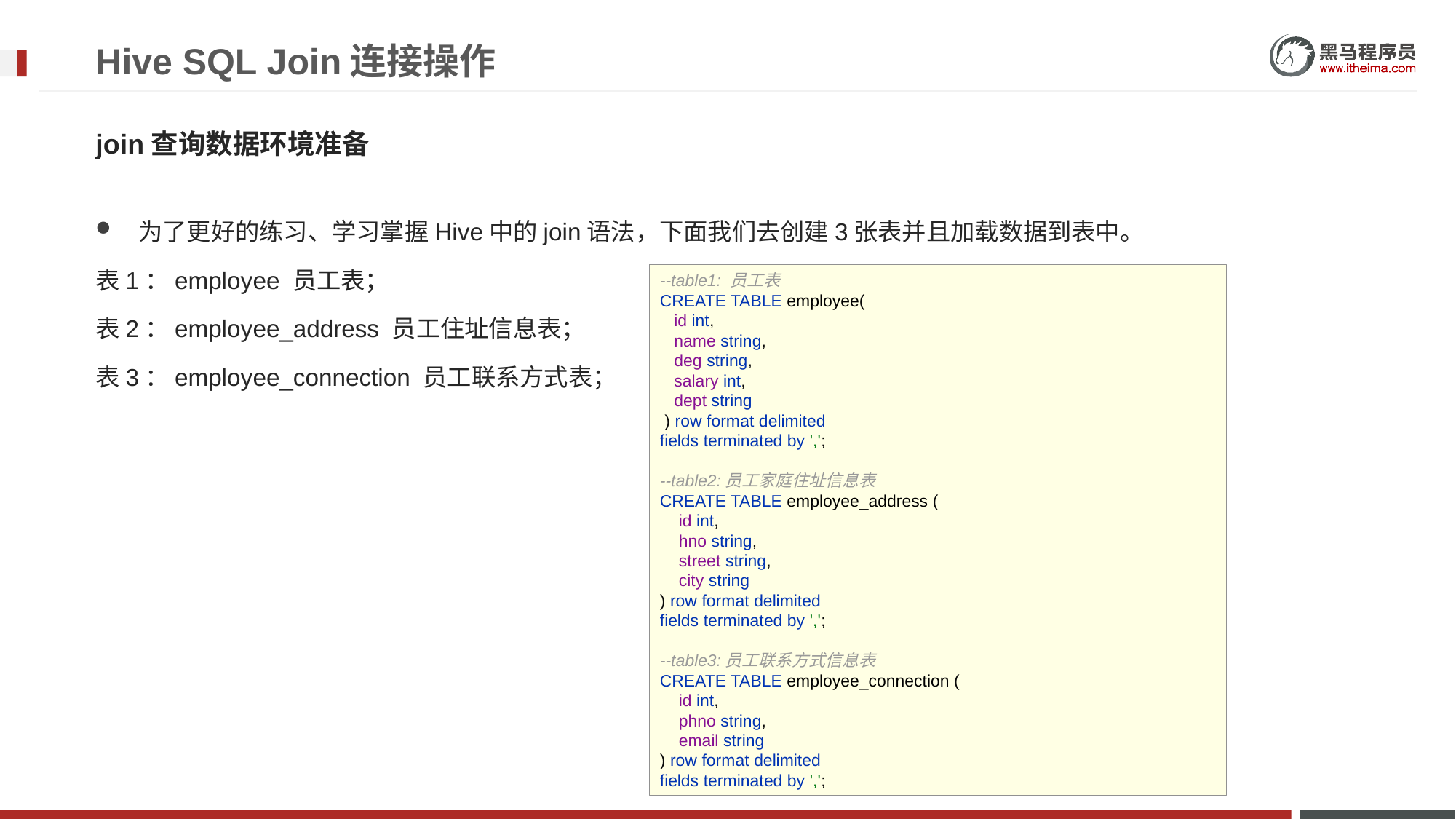

# Hive SQL Join连接操作
join查询数据环境准备
为了更好的练习、学习掌握Hive中的join语法，下面我们去创建3张表并且加载数据到表中。
表1：employee 员工表；
表2：employee_address 员工住址信息表；
表3：employee_connection 员工联系方式表；

--table1: 员工表
CREATE TABLE employee(
   id int,
   name string,
   deg string,
   salary int,
   dept string
 ) row format delimited
fields terminated by ',';
--table2:员工家庭住址信息表
CREATE TABLE employee_address (
    id int,
    hno string,
    street string,
    city string
) row format delimited
fields terminated by ',';
--table3:员工联系方式信息表
CREATE TABLE employee_connection (
    id int,
    phno string,
    email string
) row format delimited
fields terminated by ',';